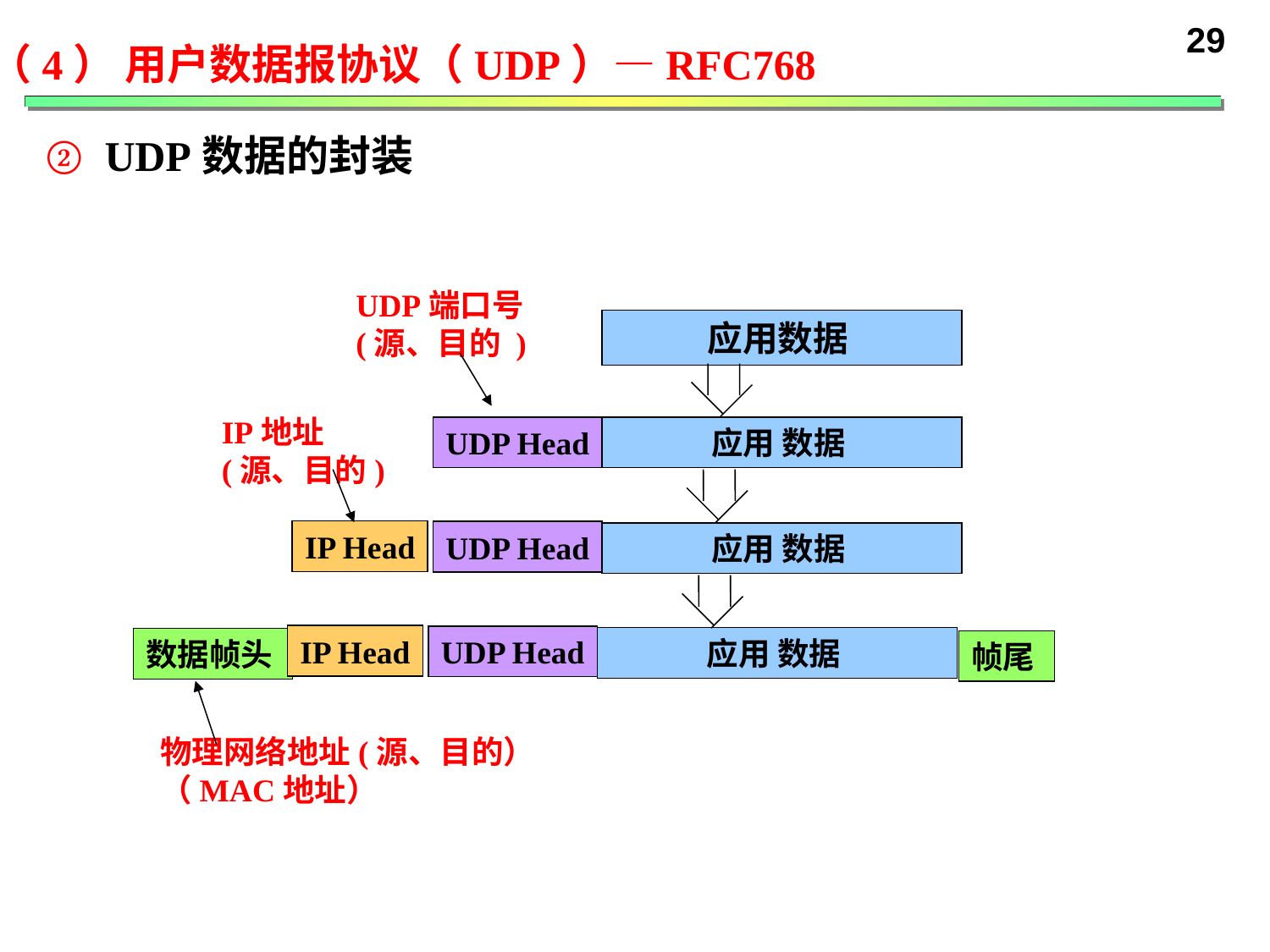

29
（4） 用户数据报协议（UDP）—RFC768

②  UDP数据的封装
UDP端口号
(源、目的 )
应用数据

IP地址
(源、目的)
UDP Head
应用 数据

IP Head
UDP Head
应用 数据

IP Head
UDP Head
应用 数据
数据帧头
帧尾

物理网络地址(源、目的）
（MAC地址）